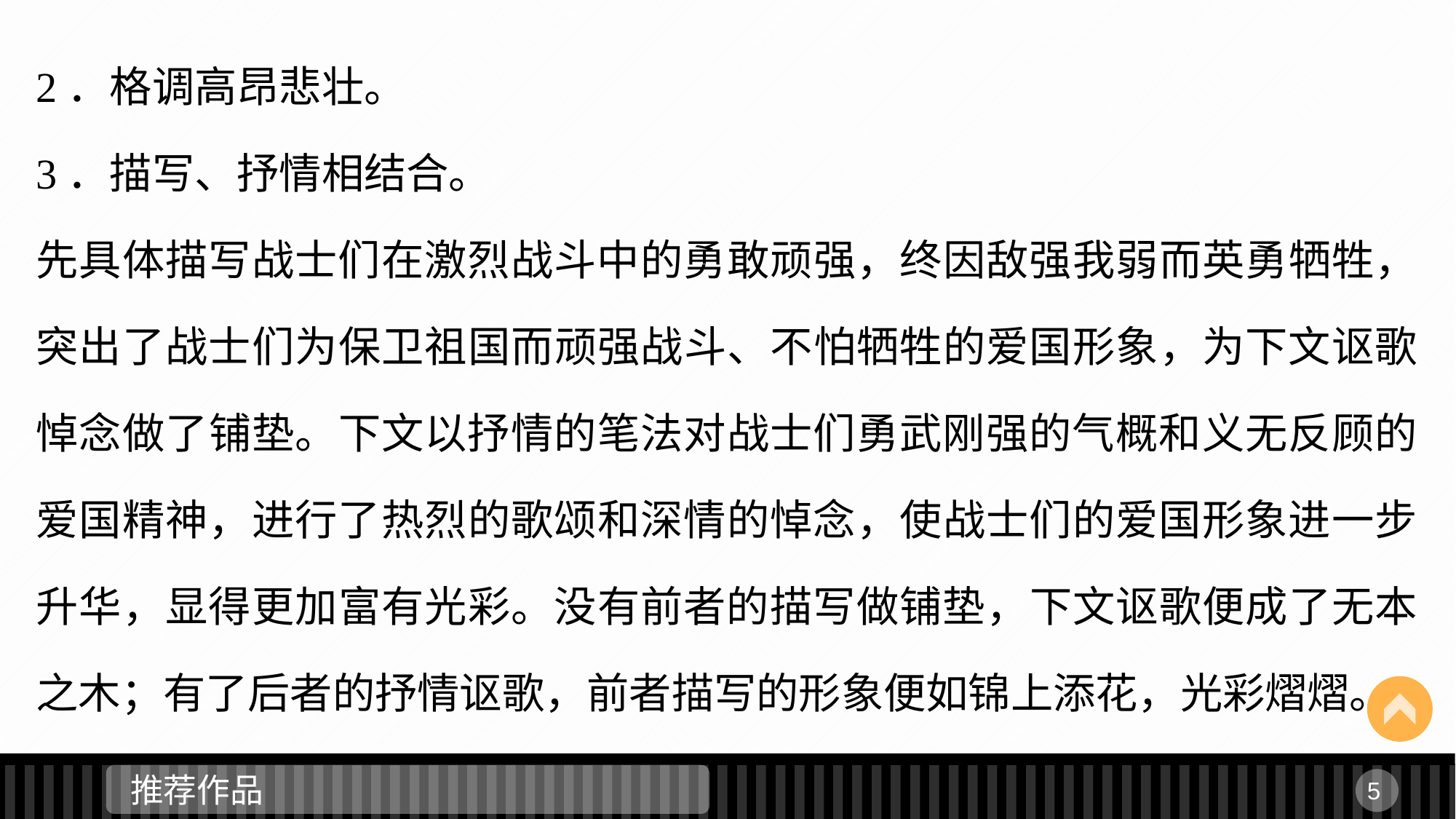

2．格调高昂悲壮。
3．描写、抒情相结合。
先具体描写战士们在激烈战斗中的勇敢顽强，终因敌强我弱而英勇牺牲，突出了战士们为保卫祖国而顽强战斗、不怕牺牲的爱国形象，为下文讴歌悼念做了铺垫。下文以抒情的笔法对战士们勇武刚强的气概和义无反顾的爱国精神，进行了热烈的歌颂和深情的悼念，使战士们的爱国形象进一步升华，显得更加富有光彩。没有前者的描写做铺垫，下文讴歌便成了无本之木；有了后者的抒情讴歌，前者描写的形象便如锦上添花，光彩熠熠。